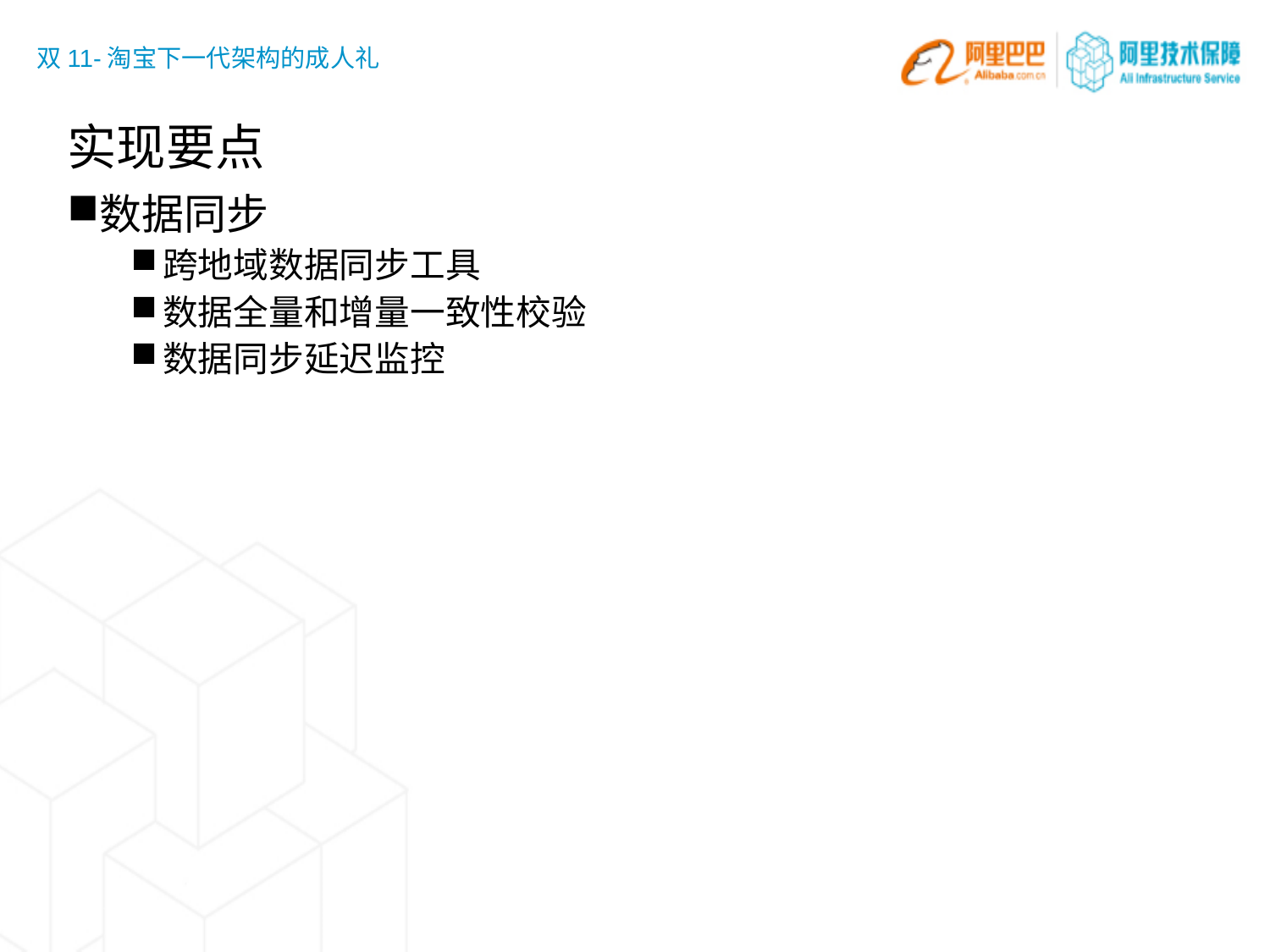

双11-淘宝下一代架构的成人礼
实现要点
数据同步
跨地域数据同步工具
数据全量和增量一致性校验
数据同步延迟监控